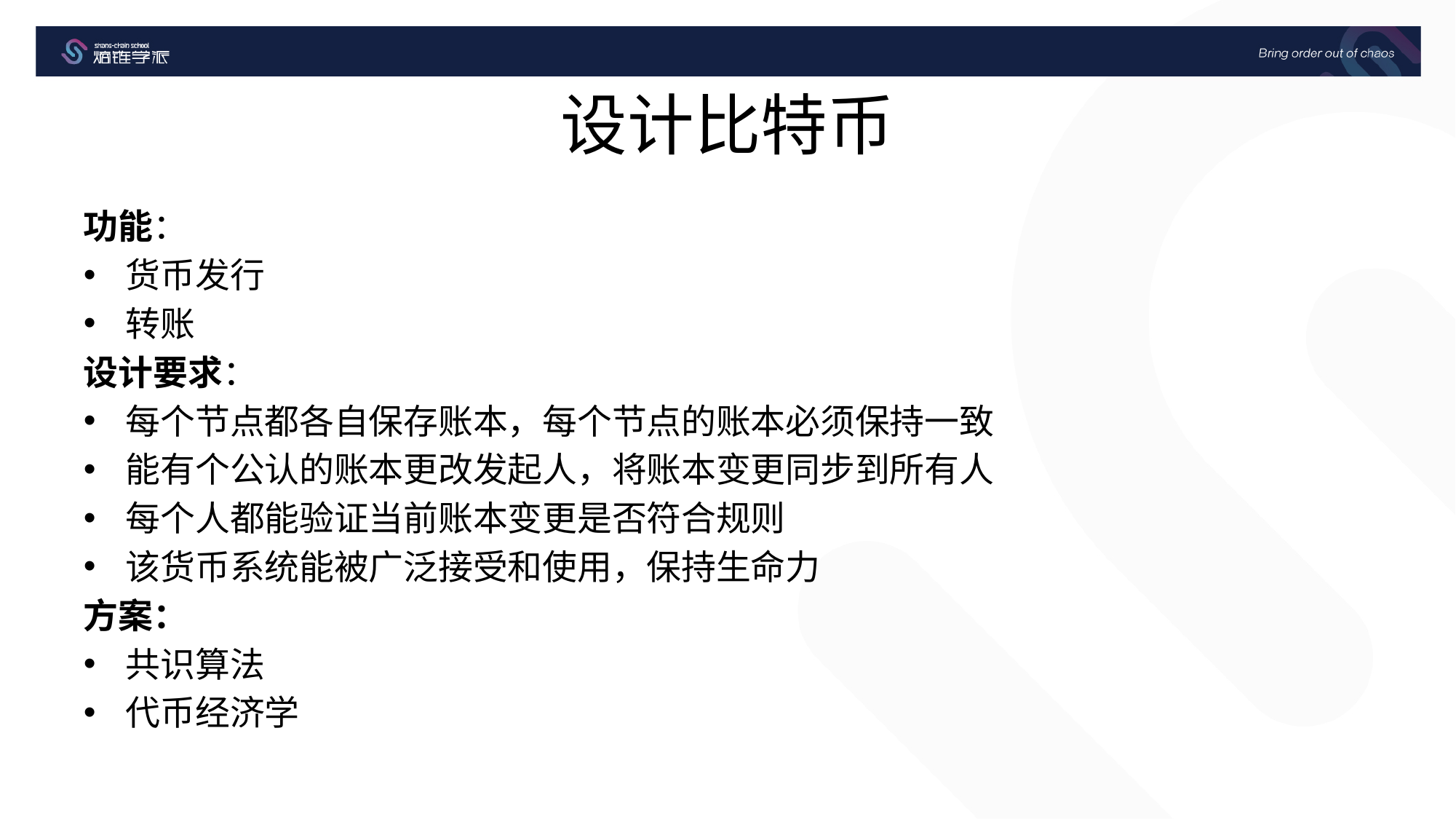

# 设计比特币
功能：
货币发行
转账
设计要求：
每个节点都各自保存账本，每个节点的账本必须保持一致
能有个公认的账本更改发起人，将账本变更同步到所有人
每个人都能验证当前账本变更是否符合规则
该货币系统能被广泛接受和使用，保持生命力
方案：
共识算法
代币经济学